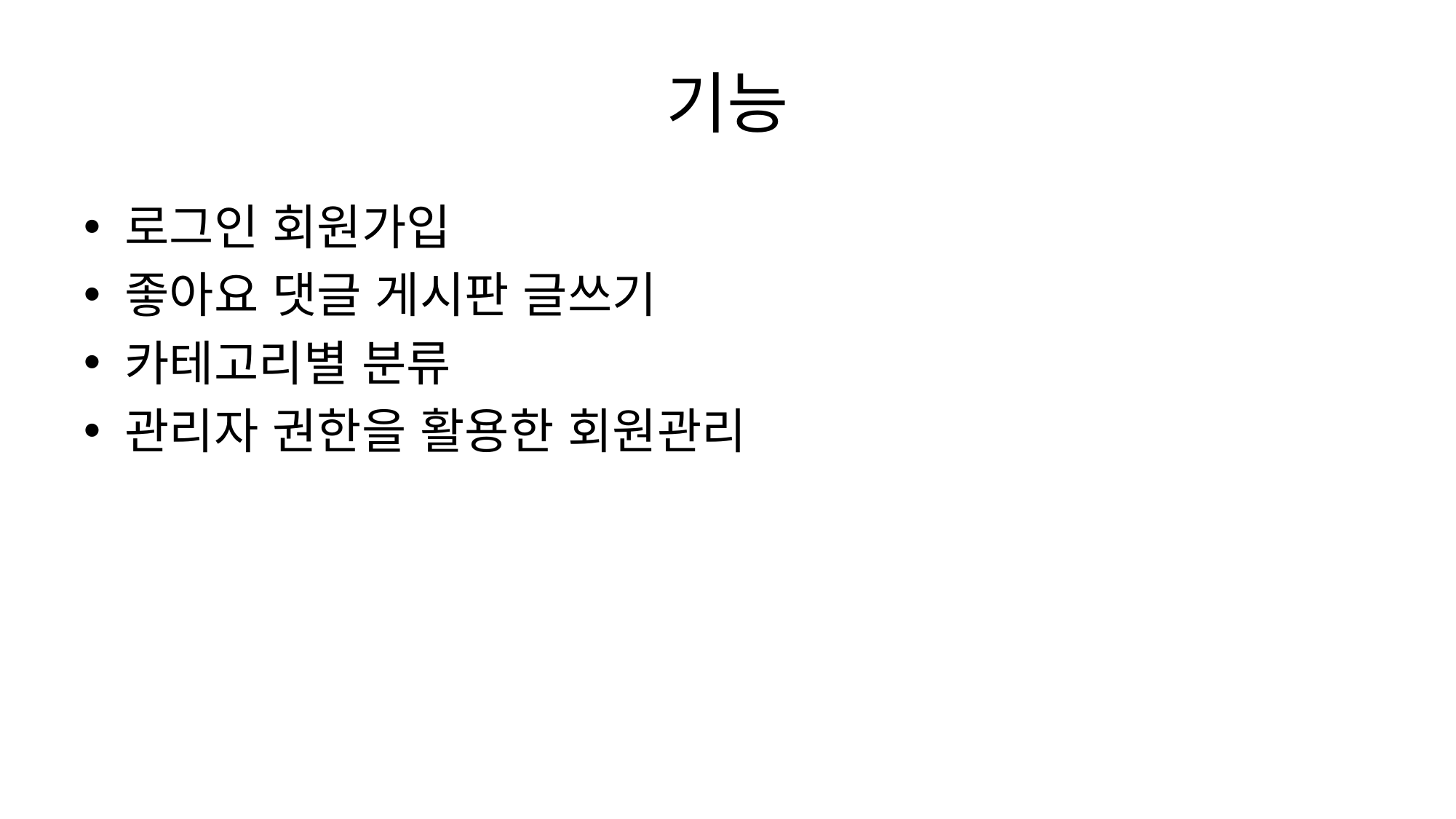

# 기능
로그인 회원가입
좋아요 댓글 게시판 글쓰기
카테고리별 분류
관리자 권한을 활용한 회원관리